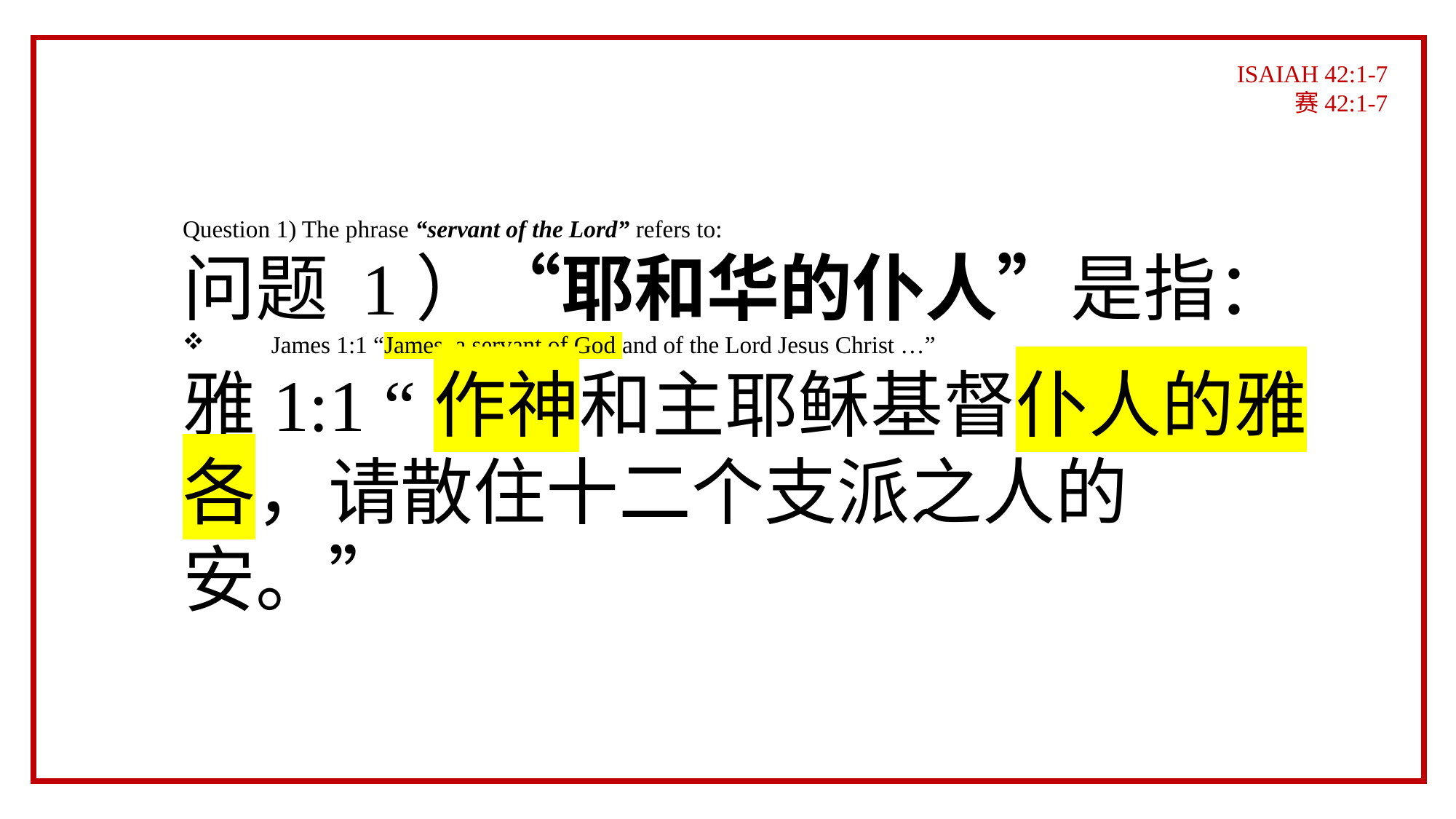

ISAIAH 42:1-7
赛42:1-7
Question 1) The phrase “servant of the Lord” refers to:
问题 1）“耶和华的仆人”是指：
James 1:1 “James, a servant of God and of the Lord Jesus Christ …”
雅1:1 “作神和主耶稣基督仆人的雅各，请散住十二个支派之人的安。”